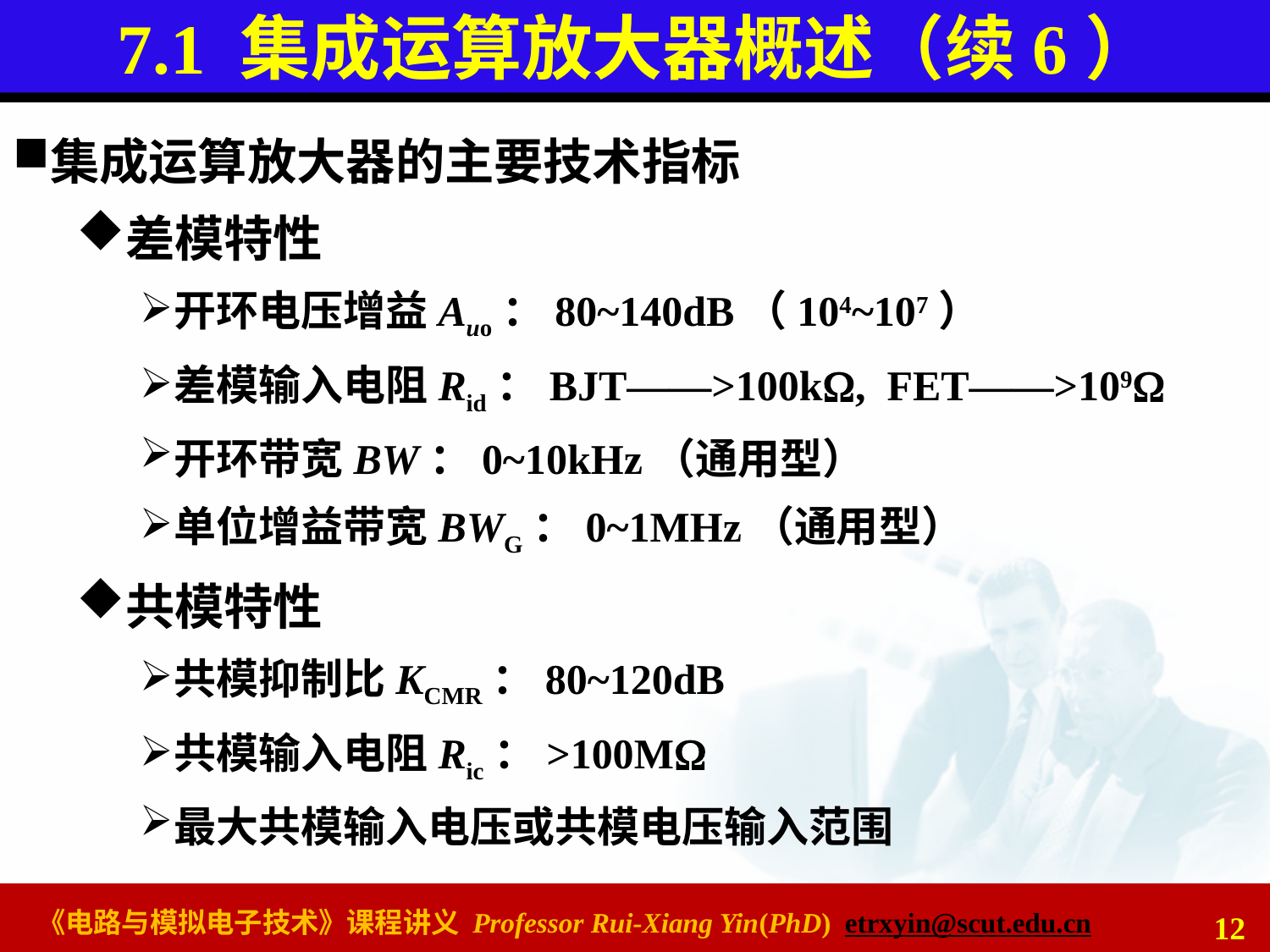

# 7.1 集成运算放大器概述（续6）
集成运算放大器的主要技术指标
差模特性
开环电压增益Auo：80~140dB（104~107）
差模输入电阻Rid：BJT——>100kΩ,  FET——>109Ω
开环带宽BW：0~10kHz（通用型）
单位增益带宽BWG：0~1MHz（通用型）
共模特性
共模抑制比KCMR：80~120dB
共模输入电阻Ric：>100MΩ
最大共模输入电压或共模电压输入范围
12